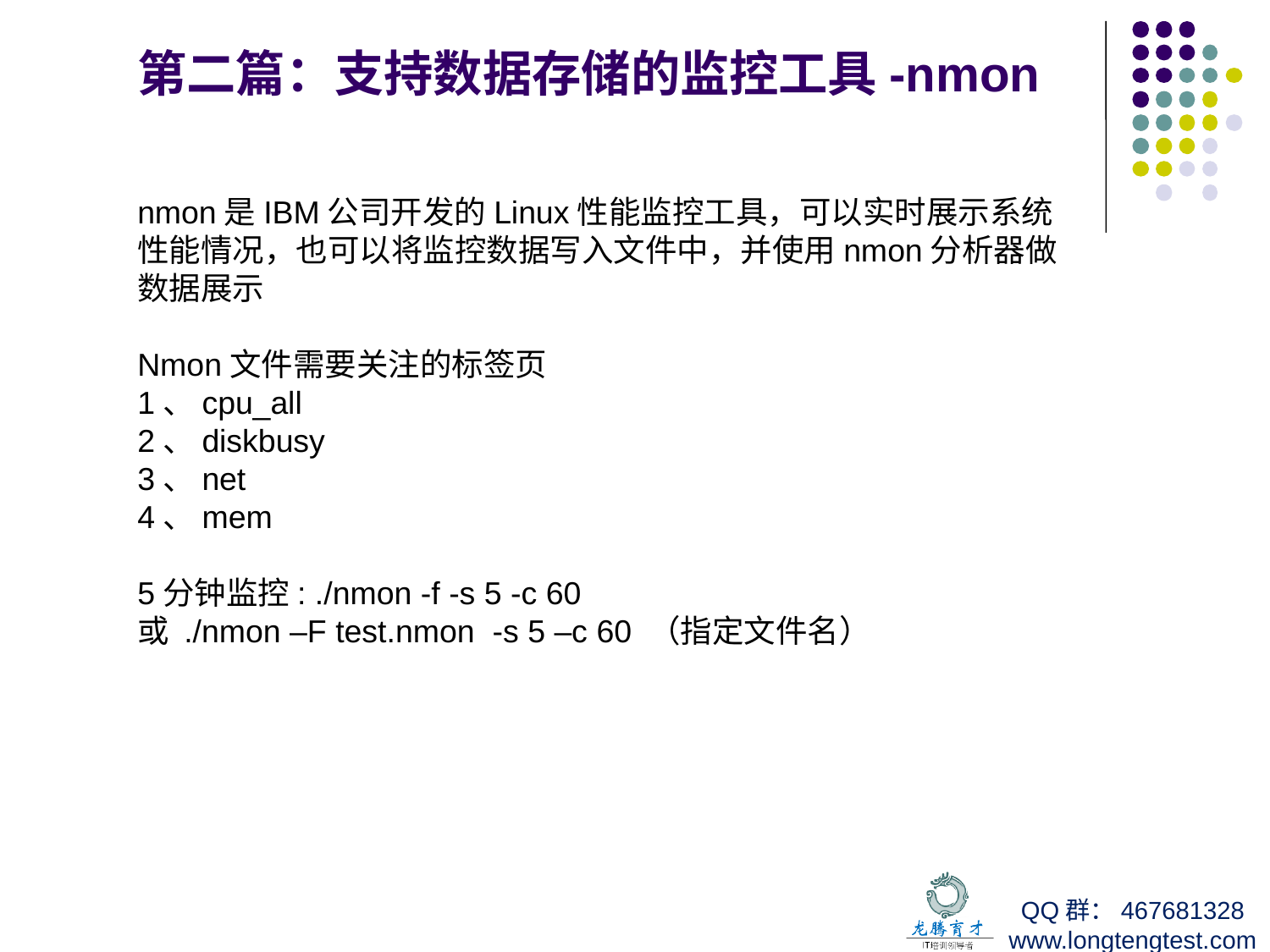

# 第二篇：支持数据存储的监控工具-nmon
nmon是IBM公司开发的Linux性能监控工具，可以实时展示系统性能情况，也可以将监控数据写入文件中，并使用nmon分析器做数据展示

Nmon文件需要关注的标签页
1、cpu_all
2、diskbusy
3、net
4、mem

5分钟监控: ./nmon -f -s 5 -c 60
或 ./nmon –F test.nmon  -s 5 –c 60 （指定文件名）